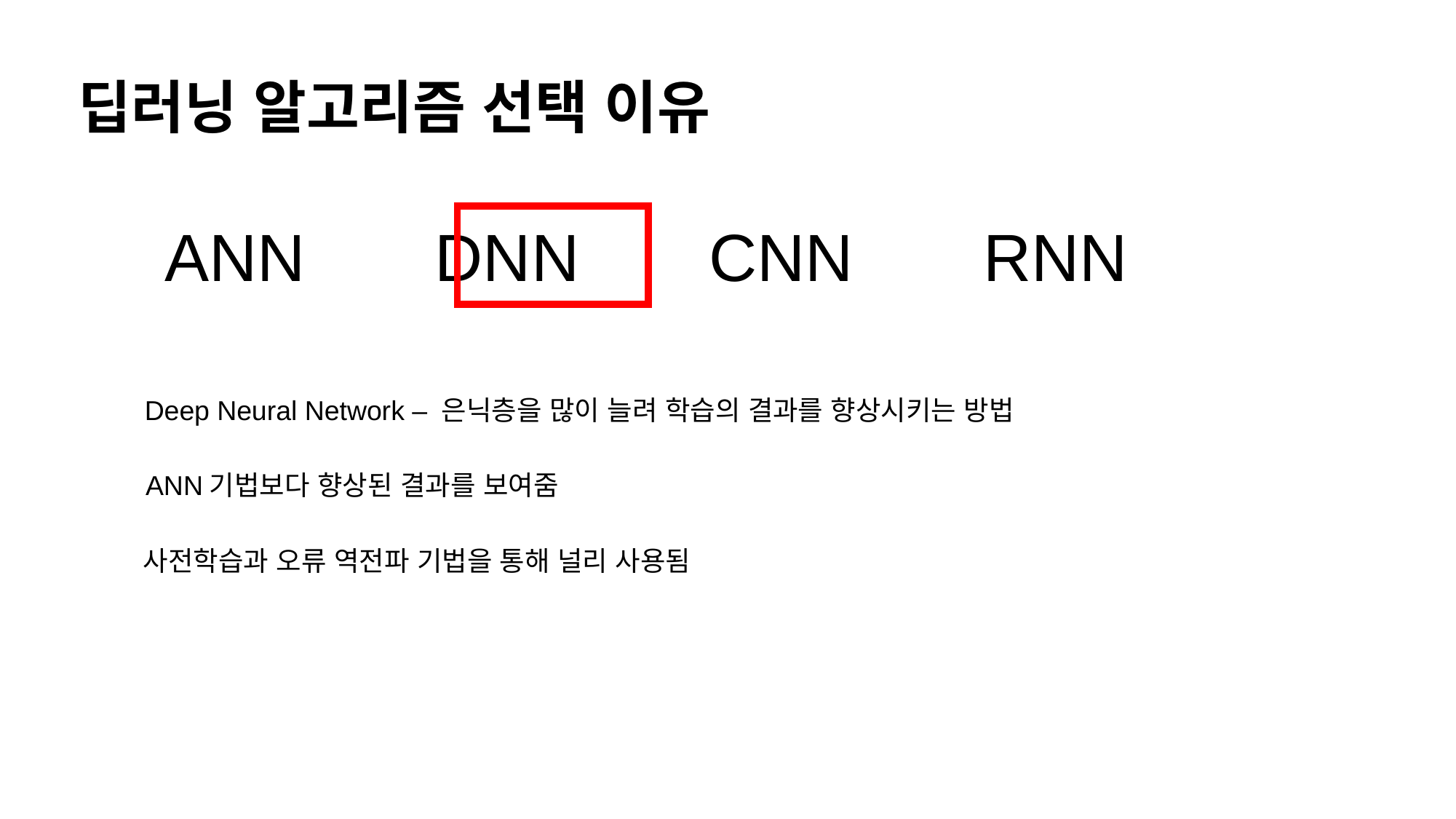

# 딥러닝 알고리즘 선택 이유

ANN       DNN       CNN       RNN
Deep Neural Network – 은닉층을 많이 늘려 학습의 결과를 향상시키는 방법
ANN기법보다 향상된 결과를 보여줌
사전학습과 오류 역전파 기법을 통해 널리 사용됨